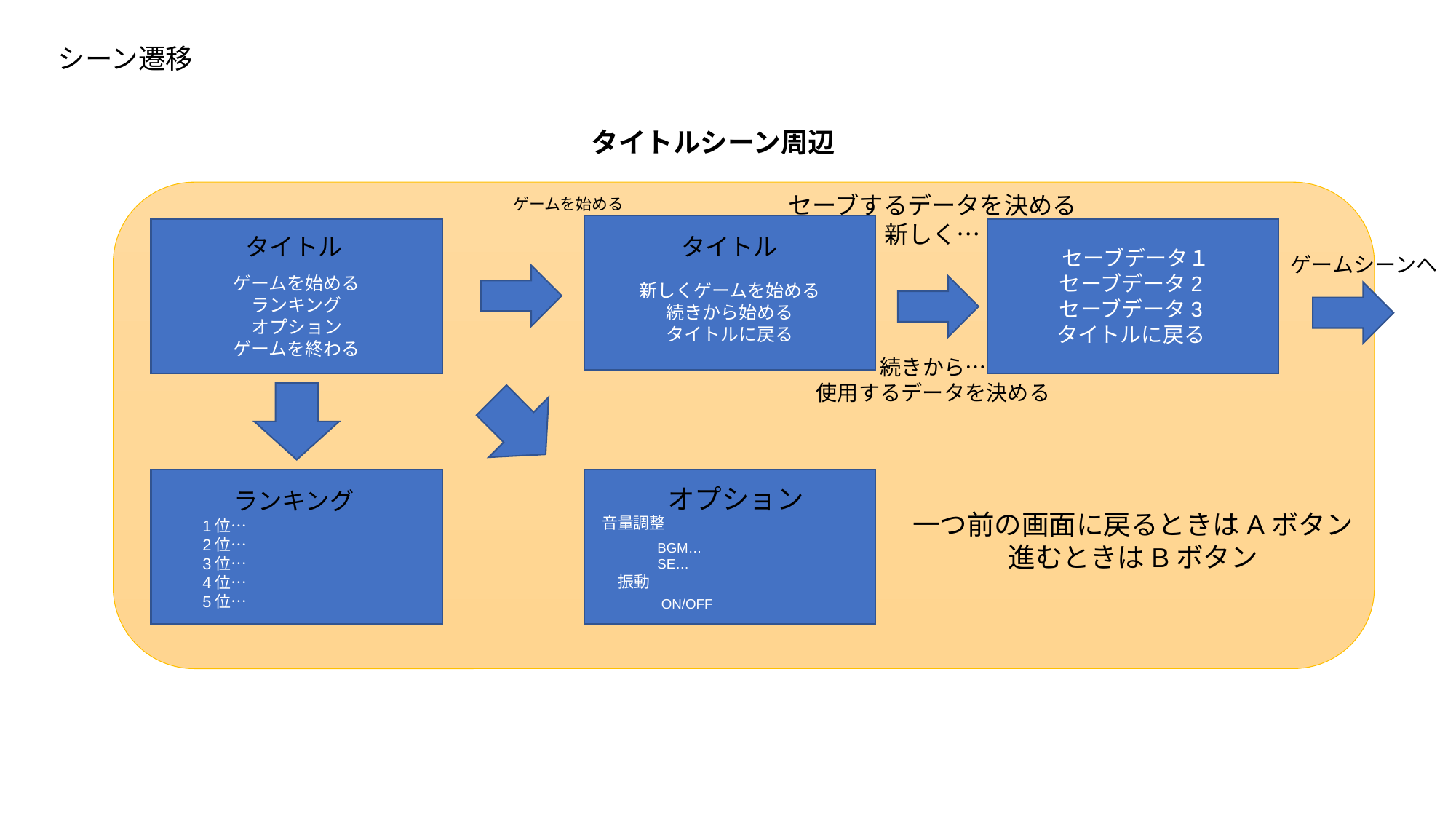

シーン遷移
タイトルシーン周辺

セーブするデータを決める
新しく…
ゲームを始める

タイトル
タイトル
 セーブデータ１
セーブデータ2
セーブデータ3
タイトルに戻る
ゲームシーンへ

ゲームを始める
ランキング
オプション
ゲームを終わる
新しくゲームを始める
続きから始める
タイトルに戻る

続きから…
使用するデータを決める

オプション
ランキング
一つ前の画面に戻るときはAボタン
進むときはBボタン
音量調整
1位…
2位…
3位…
4位…
5位…
BGM…
SE…
振動
ON/OFF